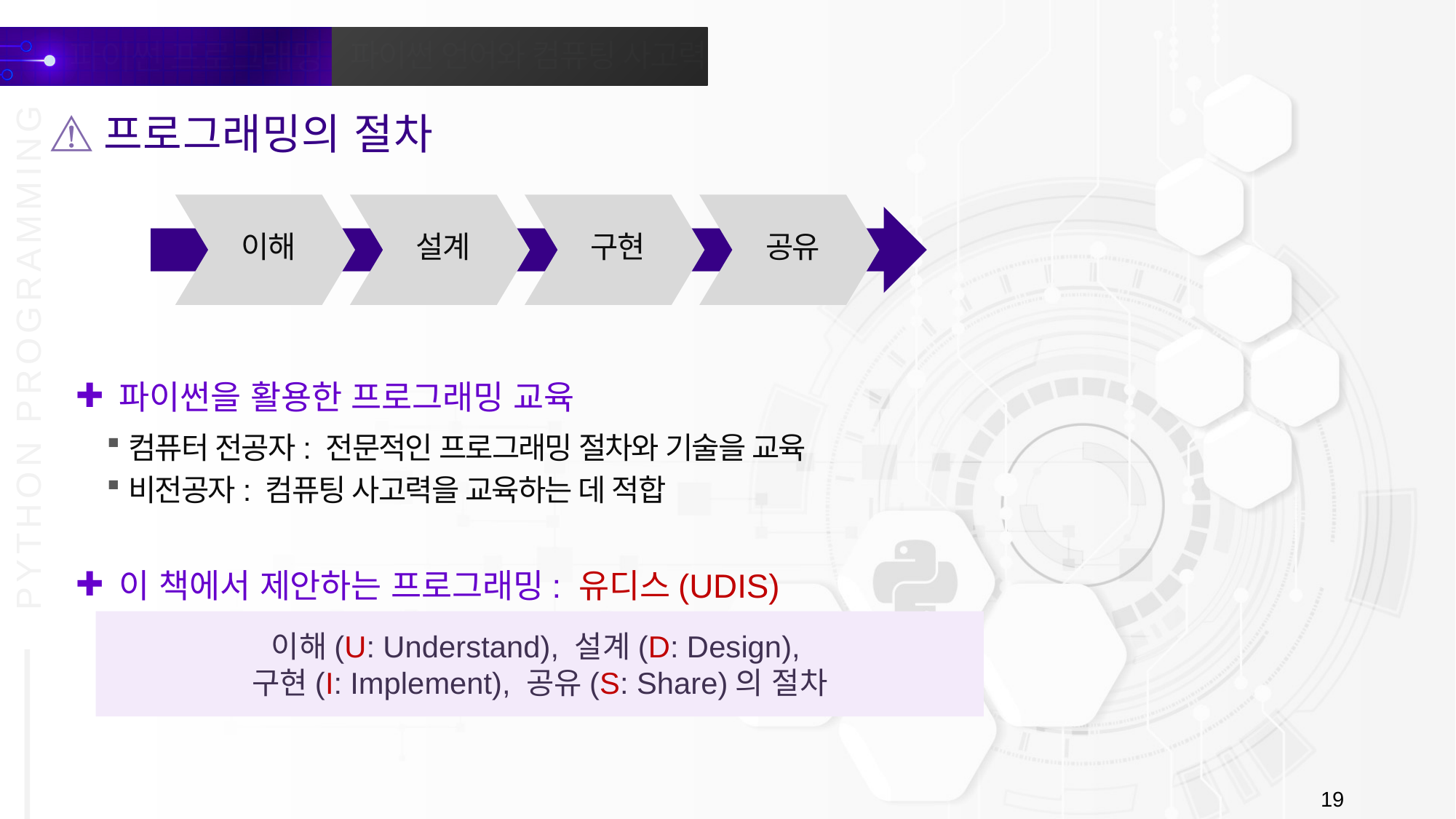

프로그래밍의 절차

이해

설계

구현

공유

파이썬을 활용한 프로그래밍 교육
컴퓨터 전공자: 전문적인 프로그래밍 절차와 기술을 교육
비전공자: 컴퓨팅 사고력을 교육하는 데 적합
이 책에서 제안하는 프로그래밍: 유디스(UDIS)
이해(U: Understand), 설계(D: Design),
구현(I: Implement), 공유(S: Share)의 절차
19